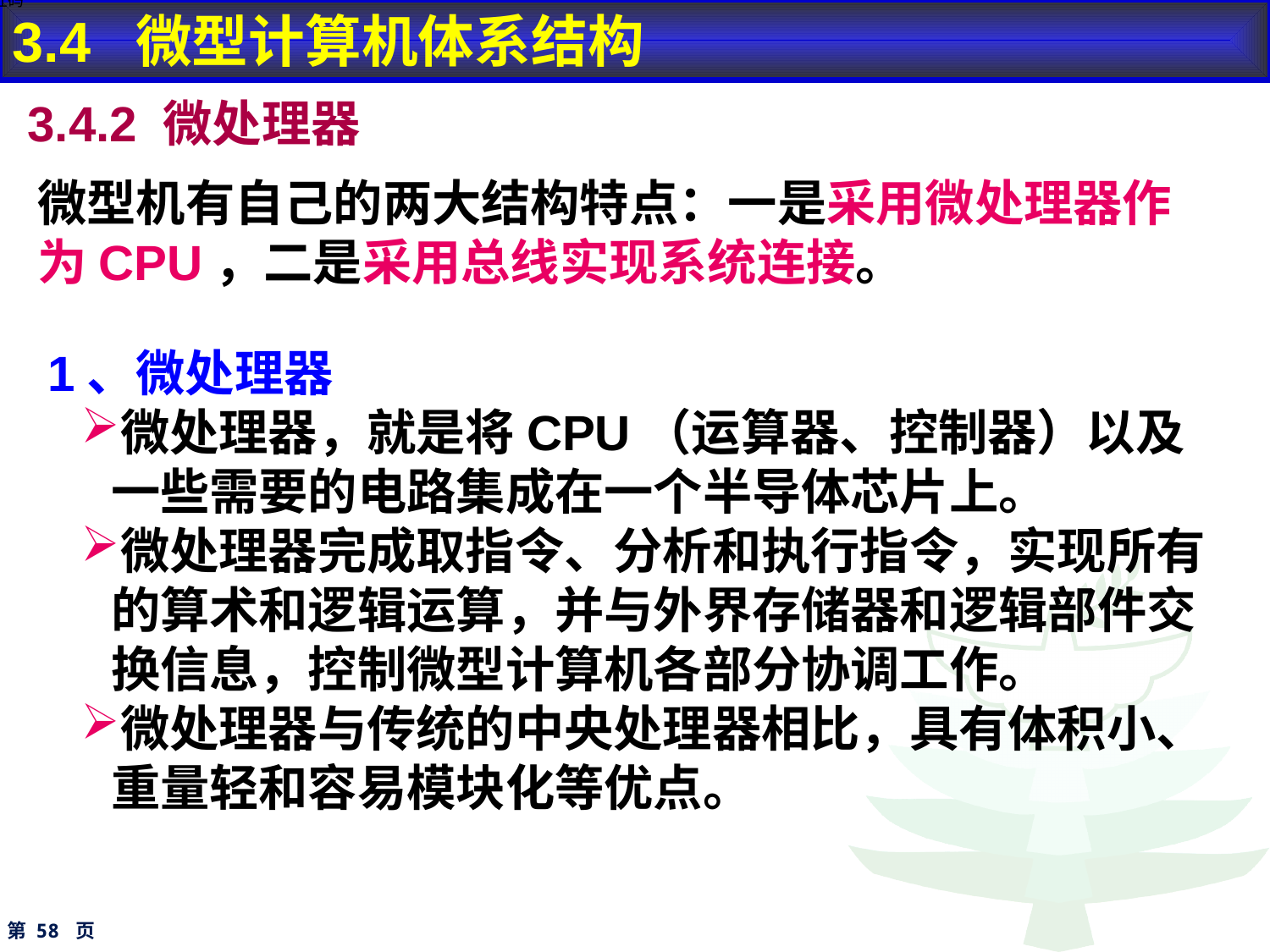

3.4  微型计算机体系结构

地址码
3.4.2 微处理器
微型机有自己的两大结构特点：一是采用微处理器作为CPU，二是采用总线实现系统连接。
1、微处理器
微处理器，就是将CPU（运算器、控制器）以及一些需要的电路集成在一个半导体芯片上。
微处理器完成取指令、分析和执行指令，实现所有的算术和逻辑运算，并与外界存储器和逻辑部件交换信息，控制微型计算机各部分协调工作。
微处理器与传统的中央处理器相比，具有体积小、重量轻和容易模块化等优点。